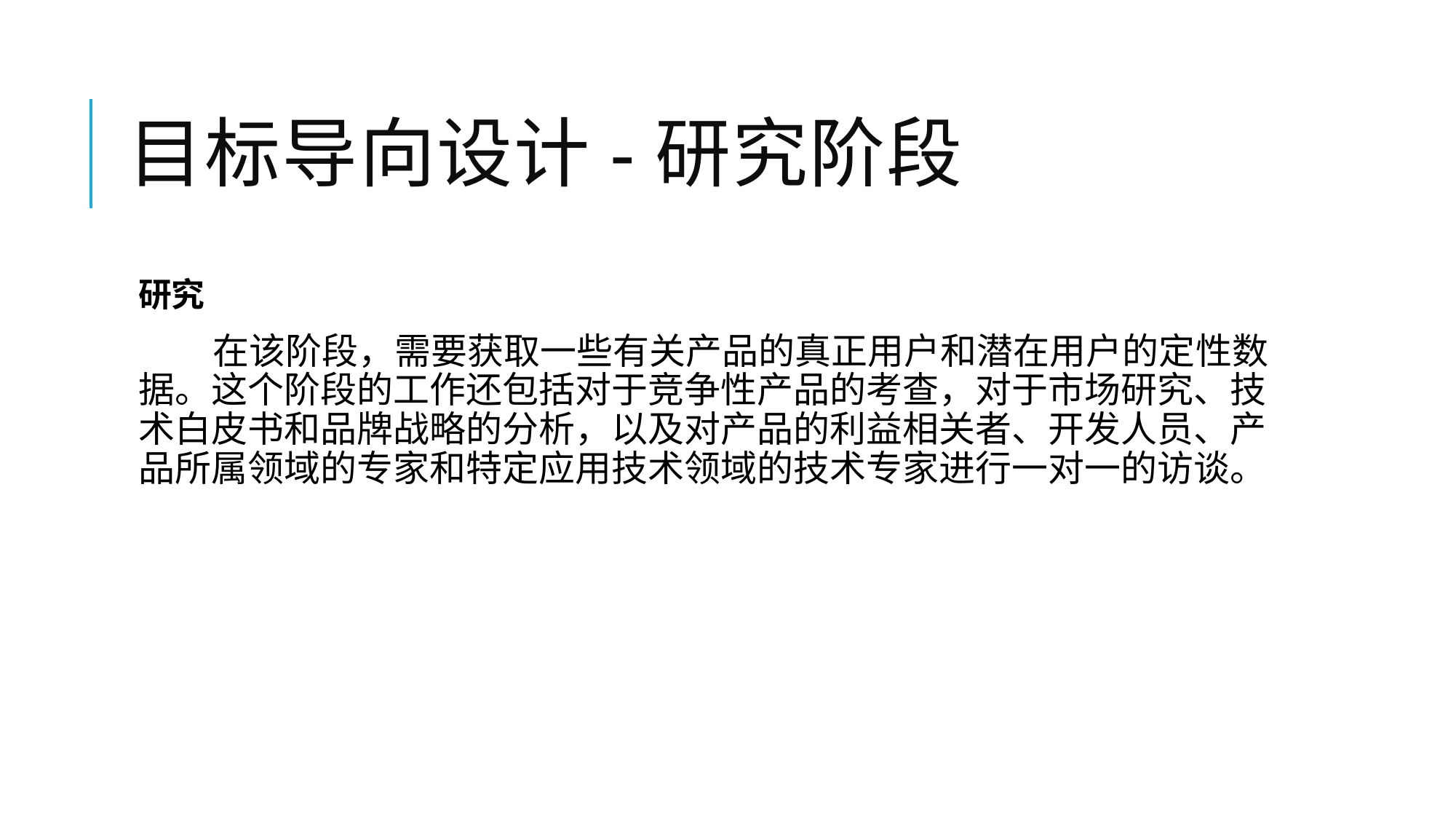

# 目标导向设计-研究阶段
研究
        在该阶段，需要获取一些有关产品的真正用户和潜在用户的定性数据。这个阶段的工作还包括对于竞争性产品的考查，对于市场研究、技术白皮书和品牌战略的分析，以及对产品的利益相关者、开发人员、产品所属领域的专家和特定应用技术领域的技术专家进行一对一的访谈。